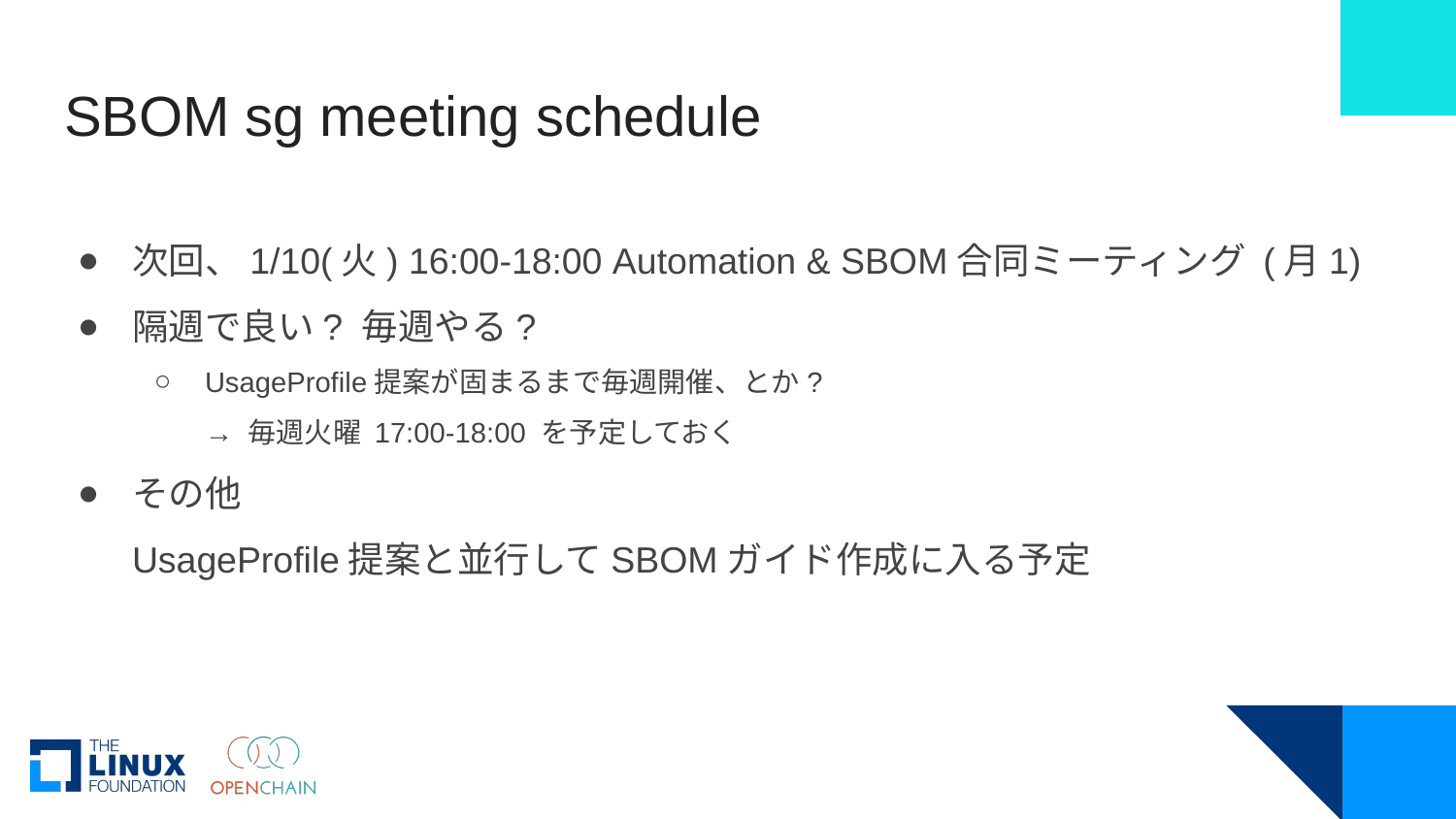

# SBOM sg meeting schedule
次回、1/10(火) 16:00-18:00 Automation & SBOM合同ミーティング (月1)
隔週で良い? 毎週やる?
UsageProfile提案が固まるまで毎週開催、とか?
→ 毎週火曜 17:00-18:00 を予定しておく
その他
UsageProfile提案と並行してSBOMガイド作成に入る予定